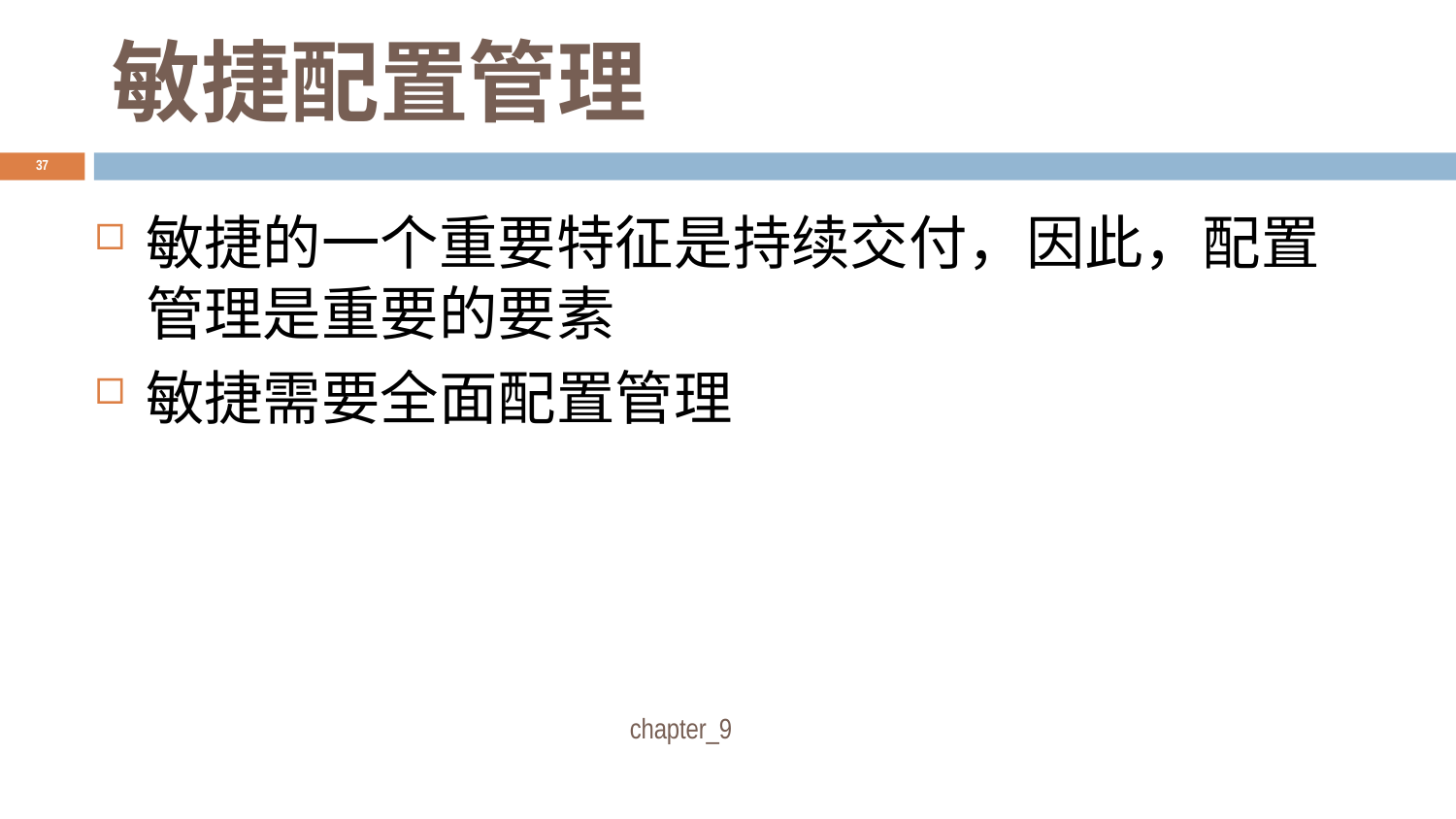

# 敏捷配置管理
37
敏捷的一个重要特征是持续交付，因此，配置 管理是重要的要素
敏捷需要全面配置管理
chapter_9